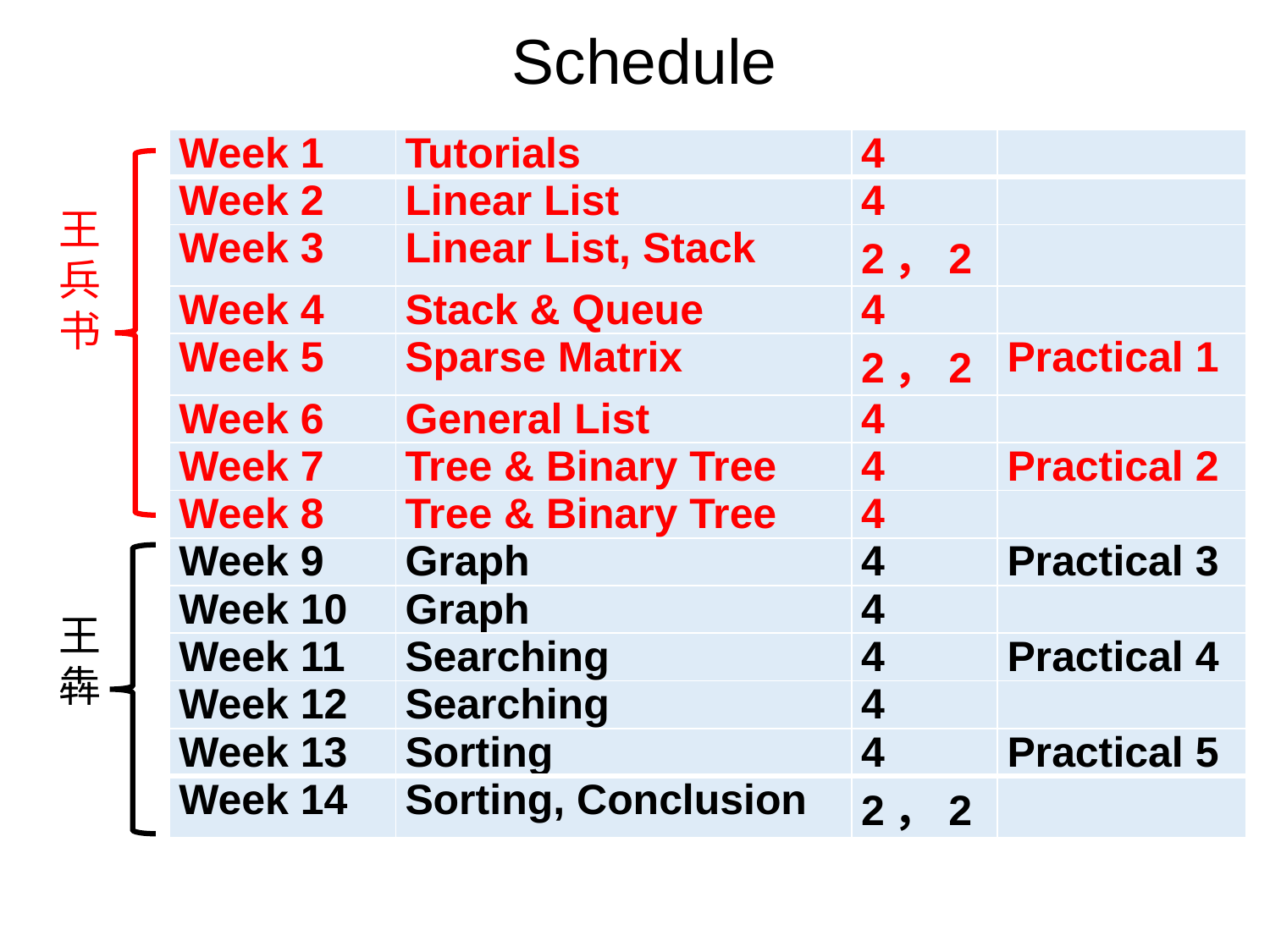

Schedule
| Week 1 | Tutorials | 4 |  |
| --- | --- | --- | --- |
| Week 2 | Linear List | 4 |  |
| Week 3 | Linear List, Stack | 2，2 |  |
| Week 4 | Stack & Queue | 4 |  |
| Week 5 | Sparse Matrix | 2，2 | Practical 1 |
| Week 6 | General List | 4 |  |
| Week 7 | Tree & Binary Tree | 4 | Practical 2 |
| Week 8 | Tree & Binary Tree | 4 |  |
| Week 9 | Graph | 4 | Practical 3 |
| Week 10 | Graph | 4 |  |
| Week 11 | Searching | 4 | Practical 4 |
| Week 12 | Searching | 4 |  |
| Week 13 | Sorting | 4 | Practical 5 |
| Week 14 | Sorting, Conclusion | 2，2 |  |

王
兵
书

王
犇